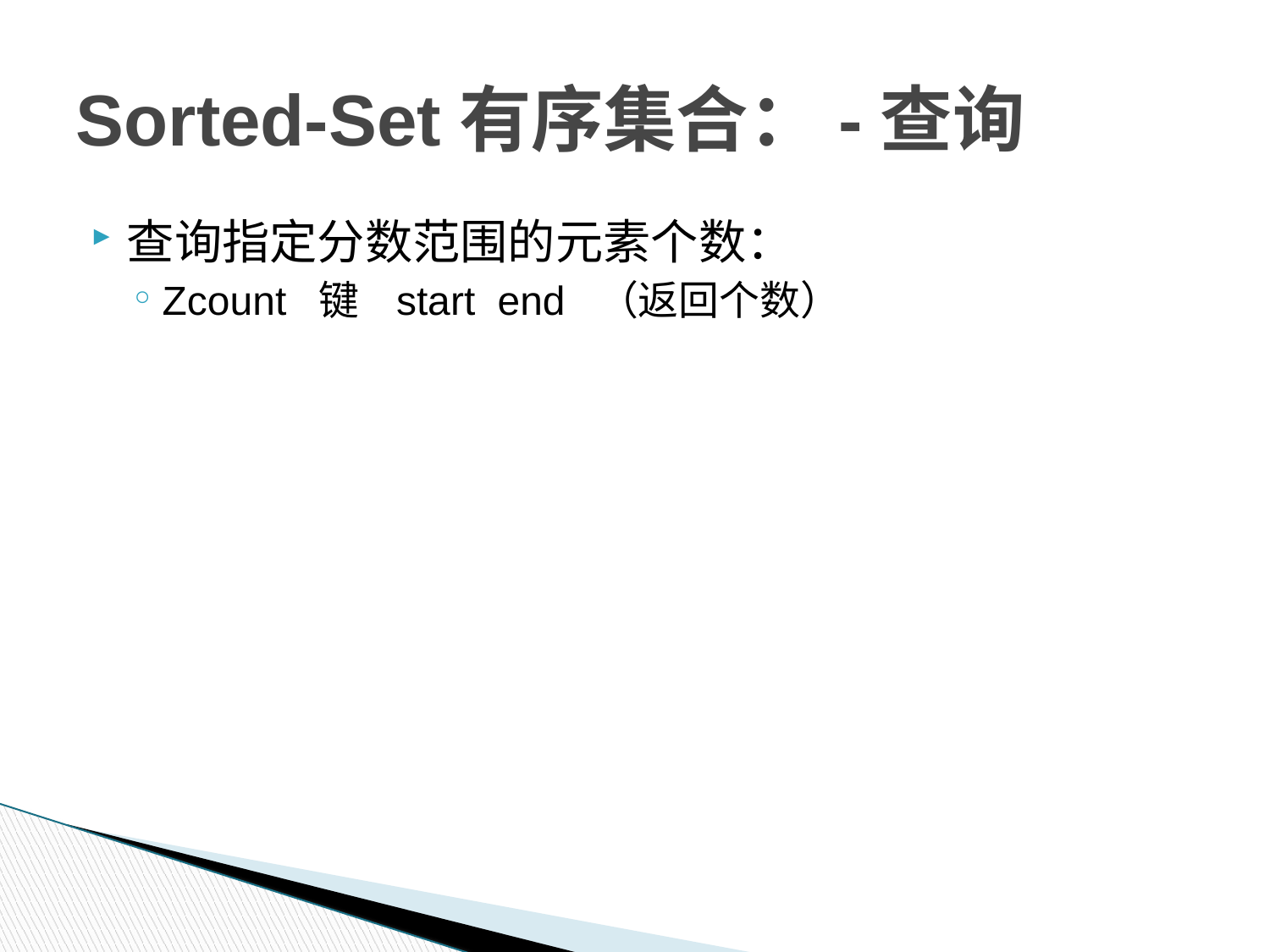

# Sorted-Set有序集合：-查询
查询指定分数范围的元素个数：
Zcount  键   start  end  （返回个数）